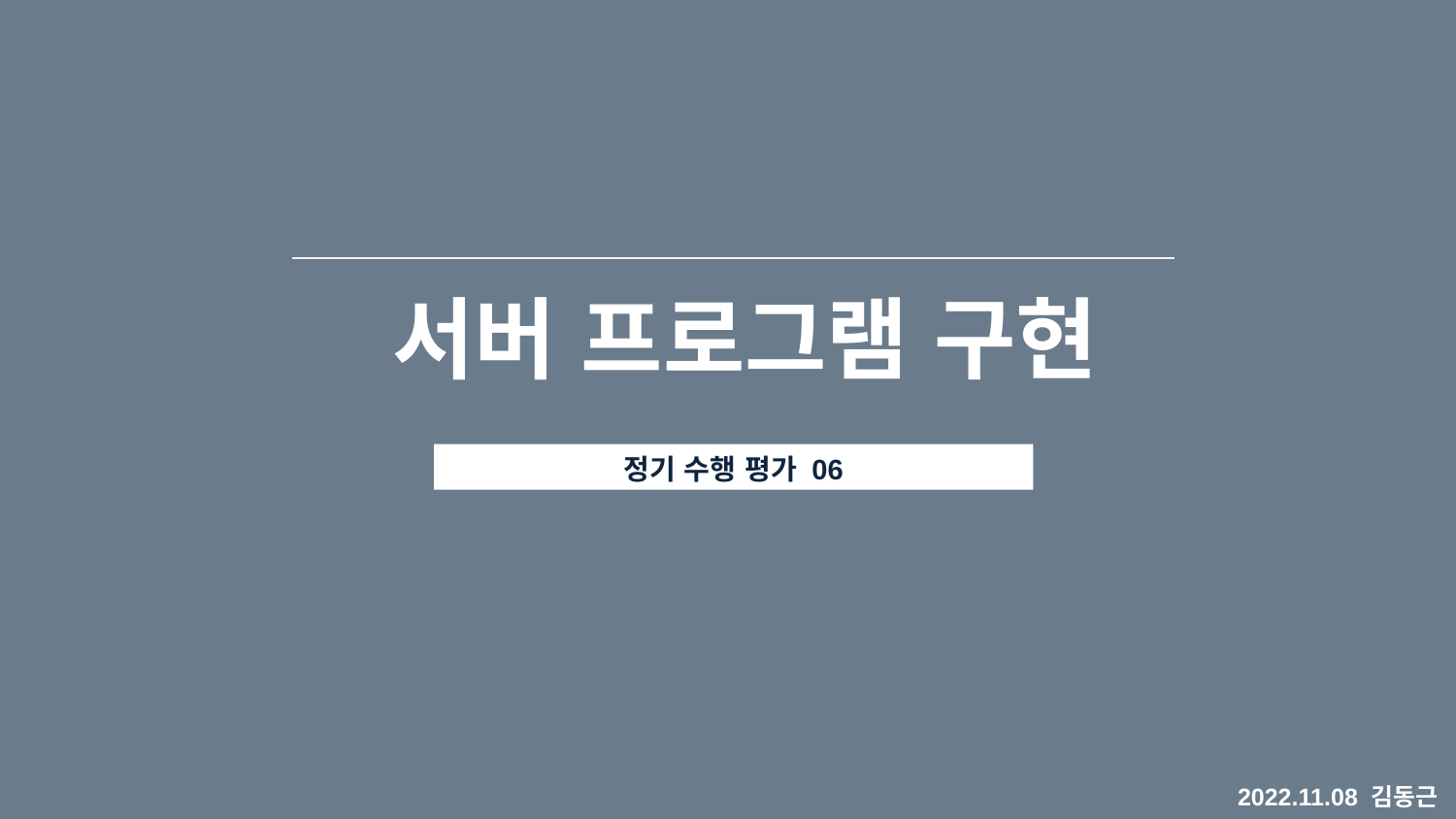

서버 프로그램 구현
정기 수행 평가 06
2022.11.08 김동근